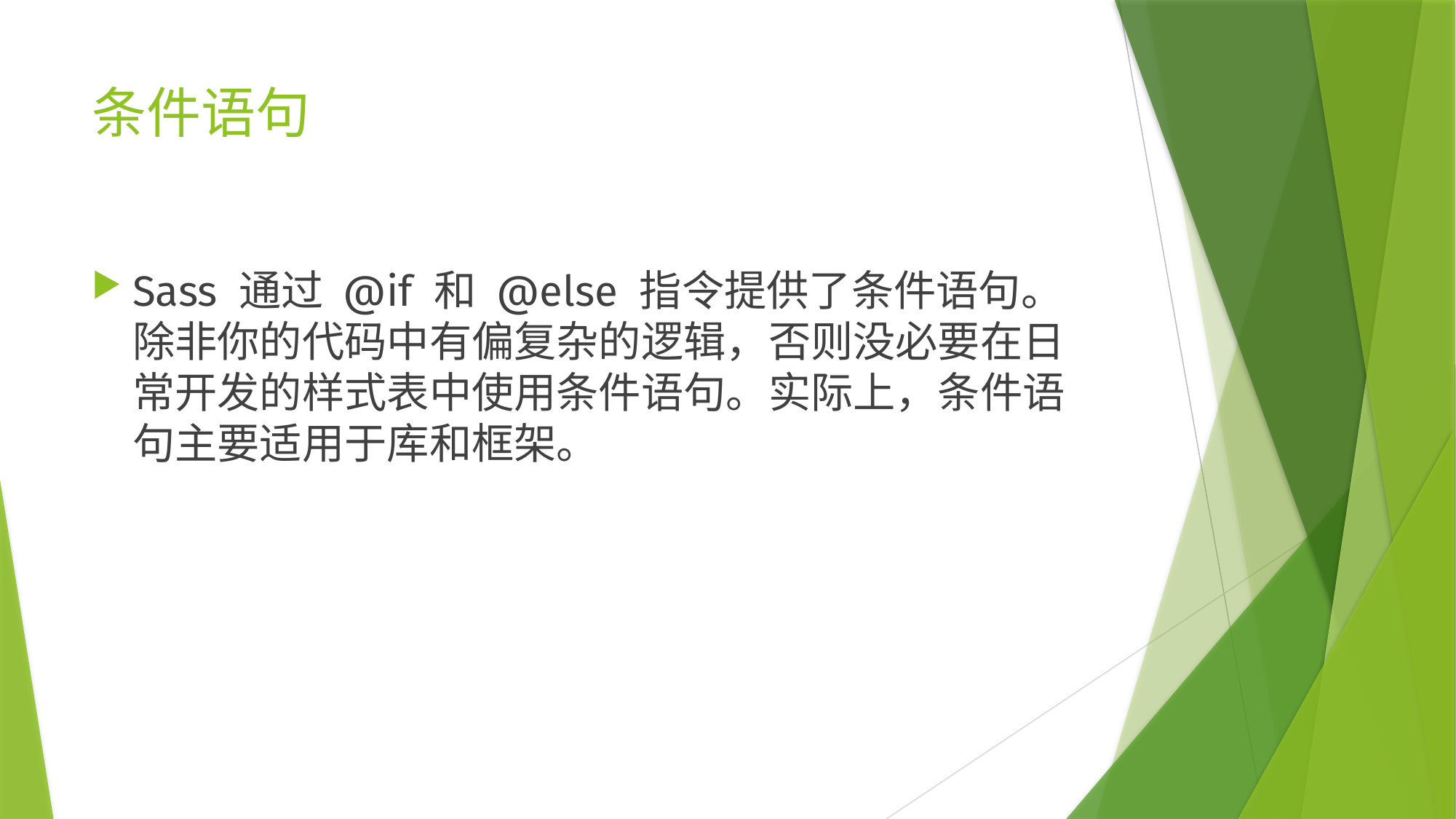

# 条件语句
Sass 通过 @if 和 @else 指令提供了条件语句。除非你的代码中有偏复杂的逻辑，否则没必要在日常开发的样式表中使用条件语句。实际上，条件语句主要适用于库和框架。